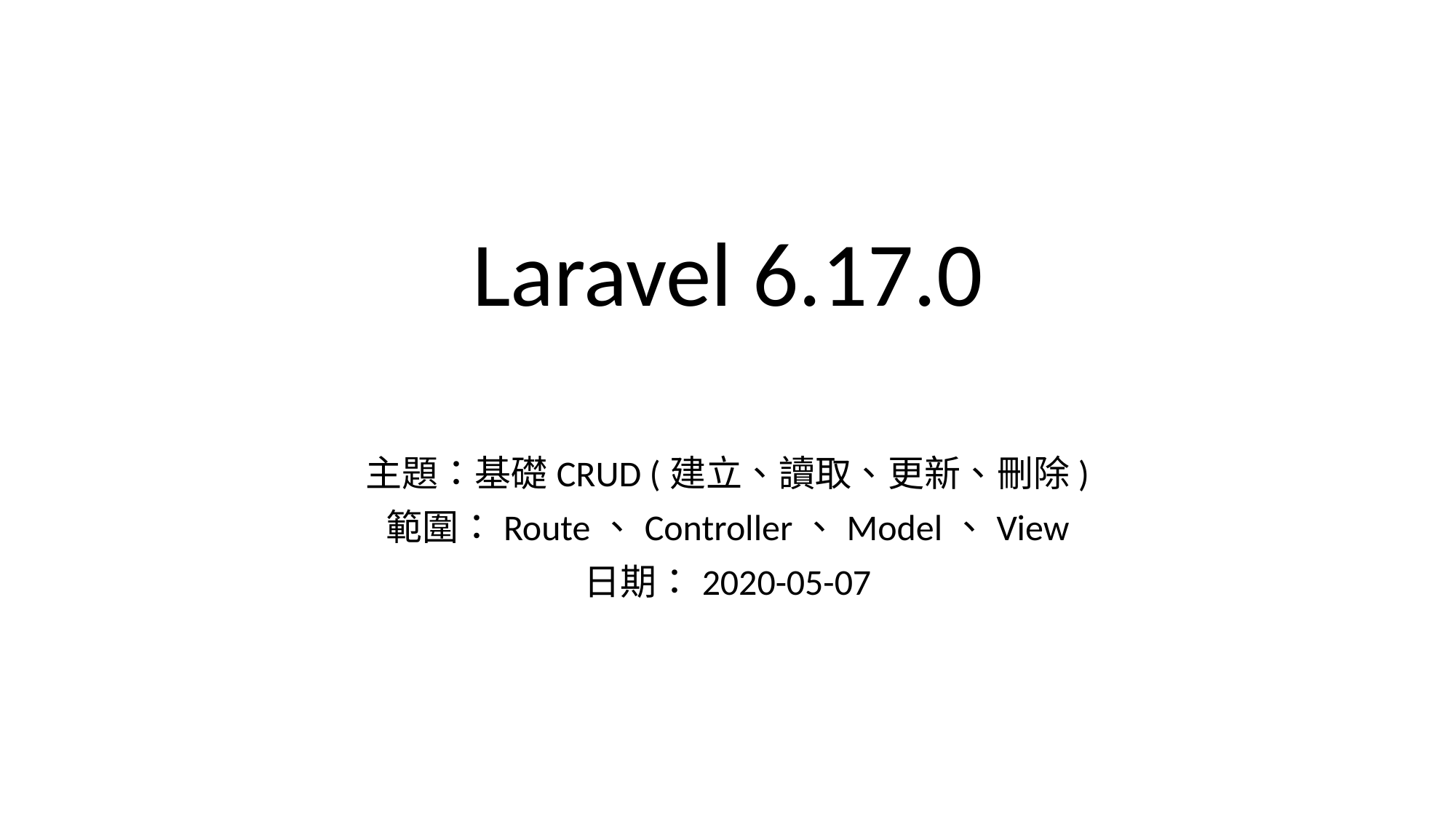

# Laravel 6.17.0
主題：基礎CRUD (建立、讀取、更新、刪除)
範圍：Route、Controller、Model、View
日期：2020-05-07